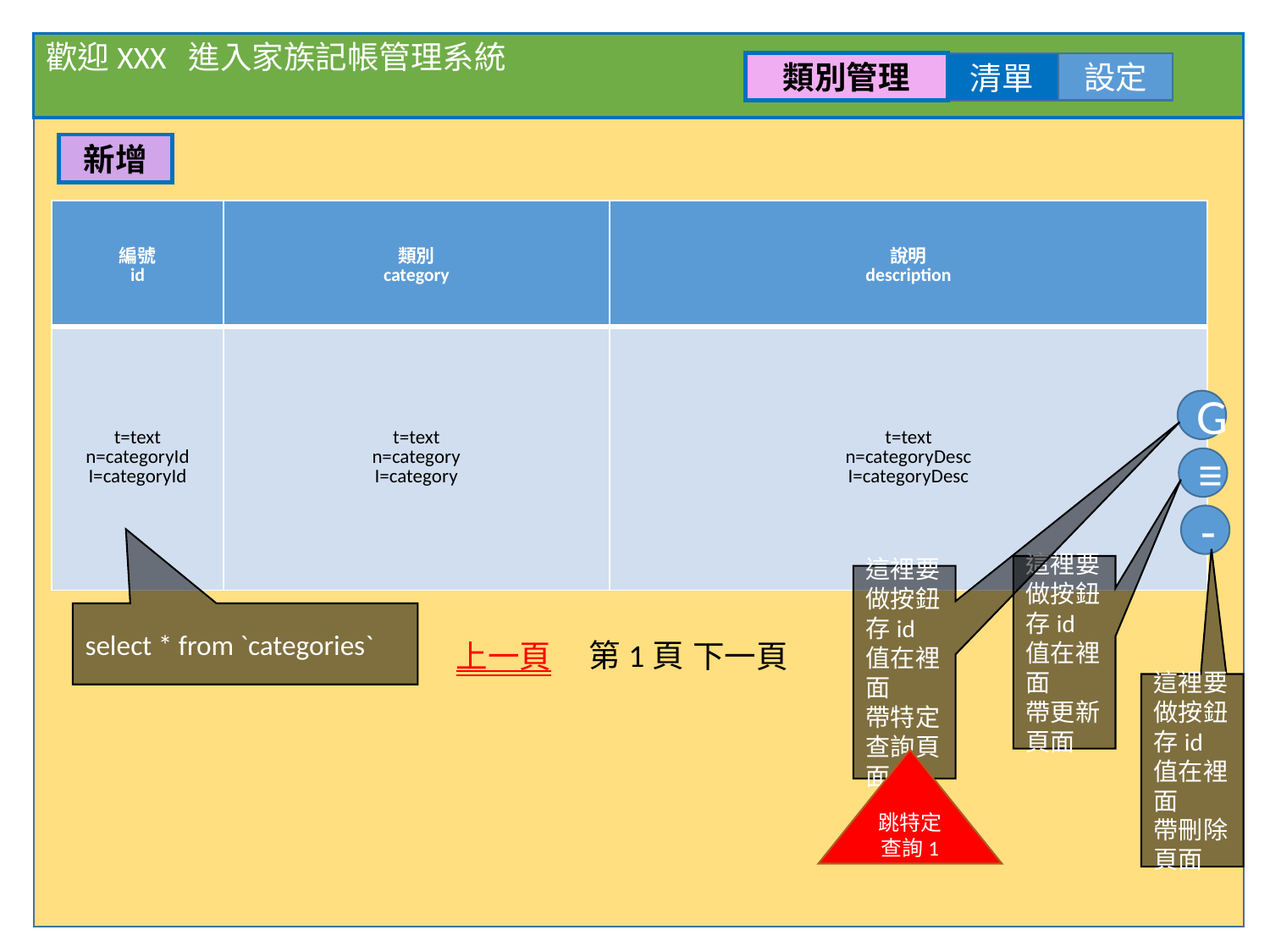

歡迎XXX  進入家族記帳管理系統
類別管理
設定
清單

新增
| 編號 id | 類別 category | 說明 description |
| --- | --- | --- |
| t=text n=categoryId I=categoryId | t=text n=category I=category | t=text n=categoryDesc I=categoryDesc |
G
≡
-
這裡要做按鈕
存id值在裡面
帶更新頁面
這裡要做按鈕
存id值在裡面
帶特定查詢頁面
select * from `categories`
第1頁
下一頁
上一頁
這裡要做按鈕
存id值在裡面
帶刪除頁面
跳特定查詢1